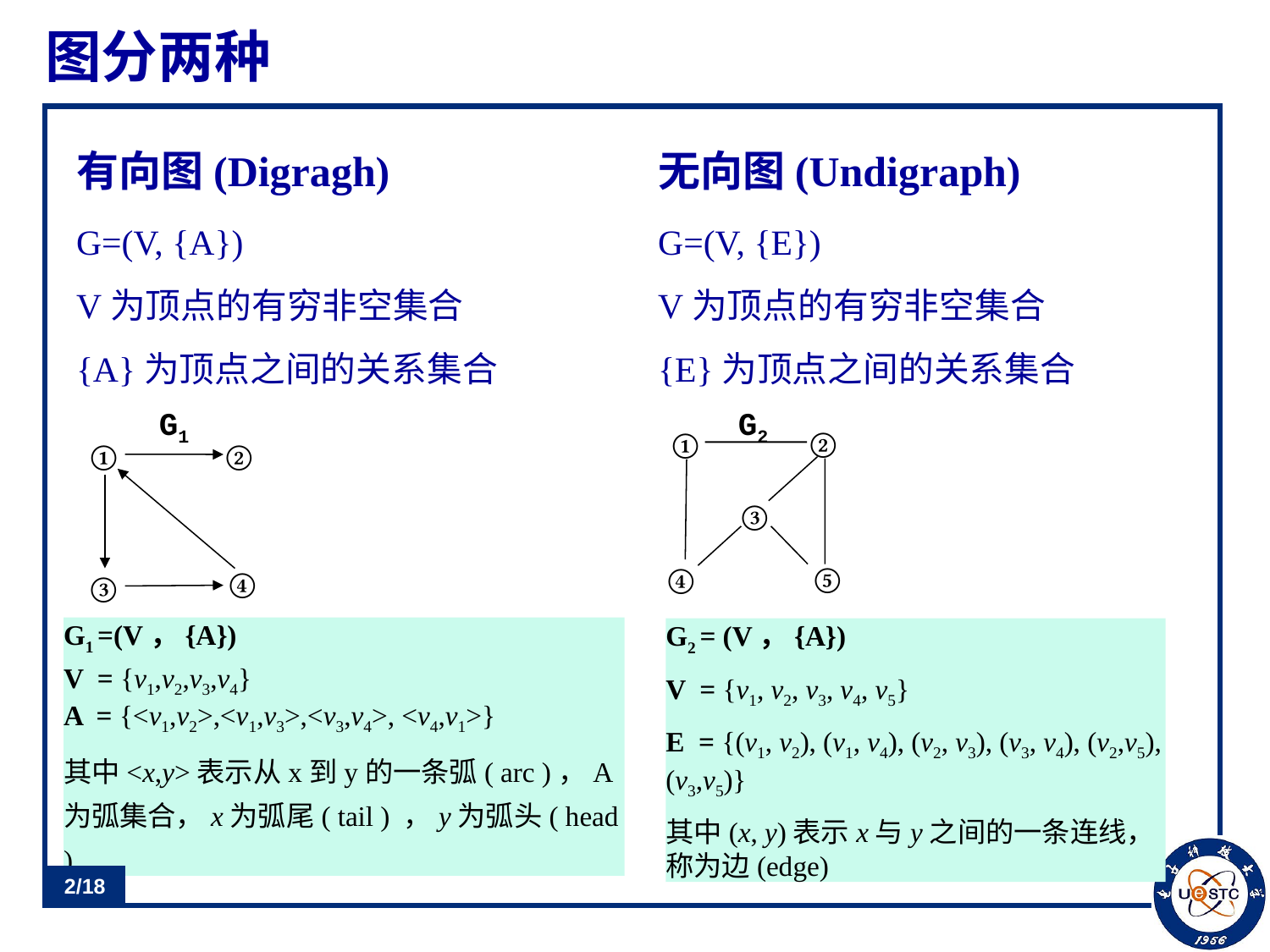

# 图分两种
有向图(Digragh)
无向图(Undigraph)
G=(V, {A})
V为顶点的有穷非空集合
{A}为顶点之间的关系集合
G=(V, {E})
V为顶点的有穷非空集合
{E}为顶点之间的关系集合
G1
①
②

④
③

G2
②
①

③

⑤
④
G1 =(V，{A})
V  = {v1,v2,v3,v4}
A  = {<v1,v2>,<v1,v3>,<v3,v4>, <v4,v1>}
其中<x,y>表示从x到y的一条弧( arc )，A为弧集合，x为弧尾( tail ) ，y为弧头( head )
G2 = (V，{A})
V  = {v1, v2, v3, v4, v5}
E  = {(v1, v2), (v1, v4), (v2, v3), (v3, v4), (v2,v5), (v3,v5)}
其中(x, y)表示x与y之间的一条连线，称为边(edge)
2/18